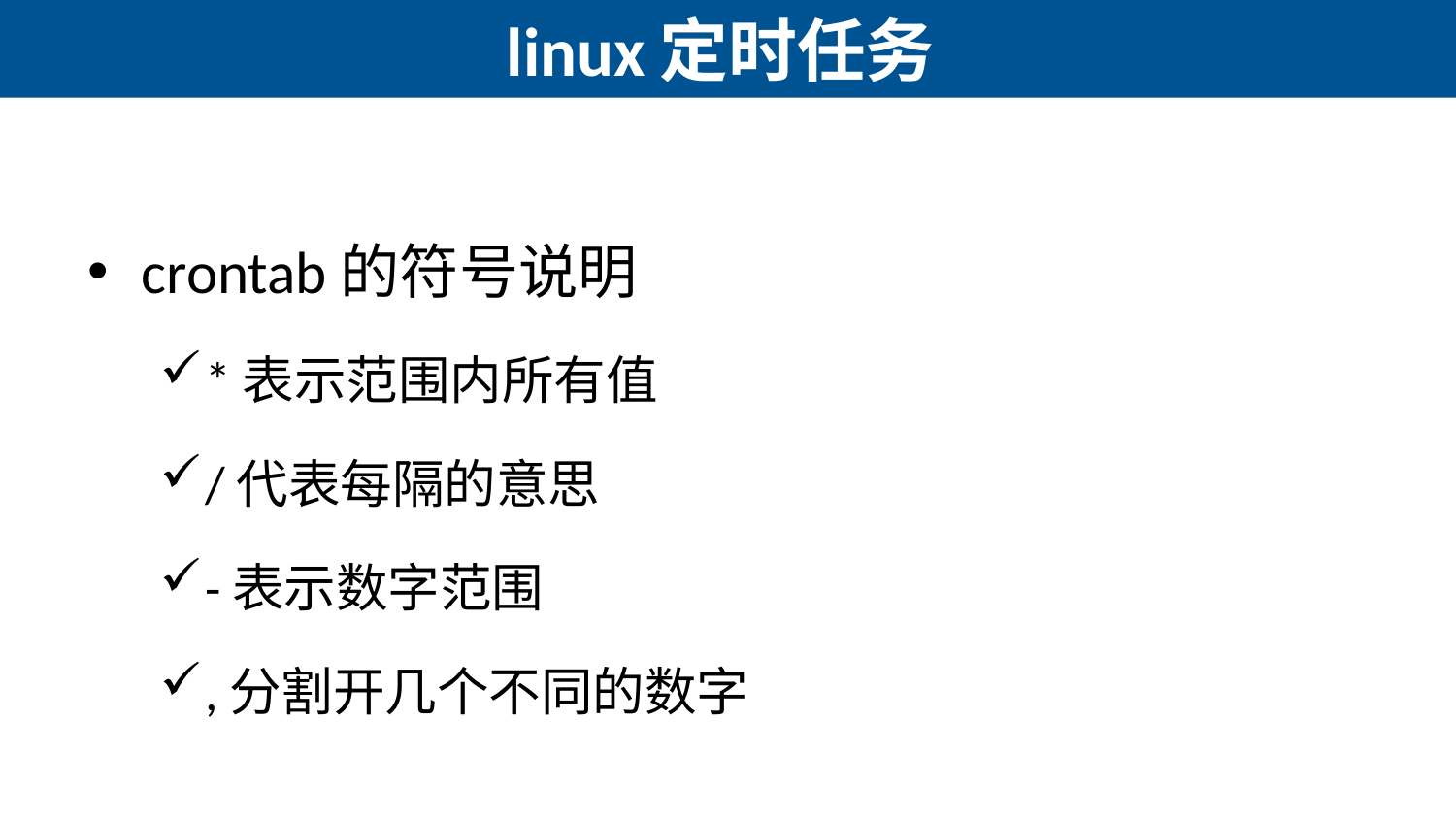

# linux定时任务
crontab的符号说明
*表示范围内所有值
/代表每隔的意思
-表示数字范围
,分割开几个不同的数字